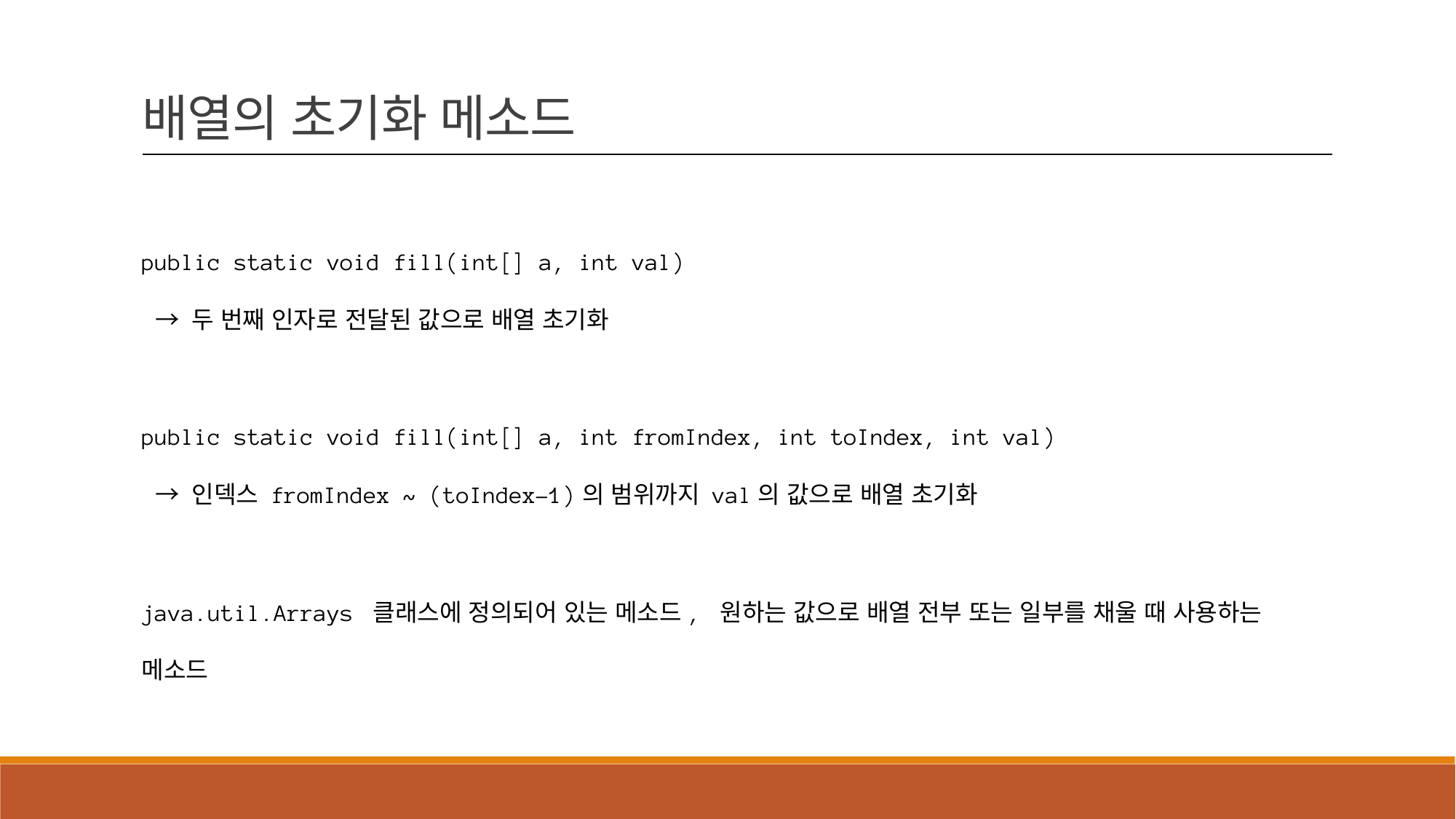

배열의 초기화 메소드
public static void fill(int[] a, int val)
  → 두 번째 인자로 전달된 값으로 배열 초기화

public static void fill(int[] a, int fromIndex, int toIndex, int val)
  → 인덱스 fromIndex ~ (toIndex-1)의 범위까지 val의 값으로 배열 초기화
java.util.Arrays 클래스에 정의되어 있는 메소드, 원하는 값으로 배열 전부 또는 일부를 채울 때 사용하는 메소드